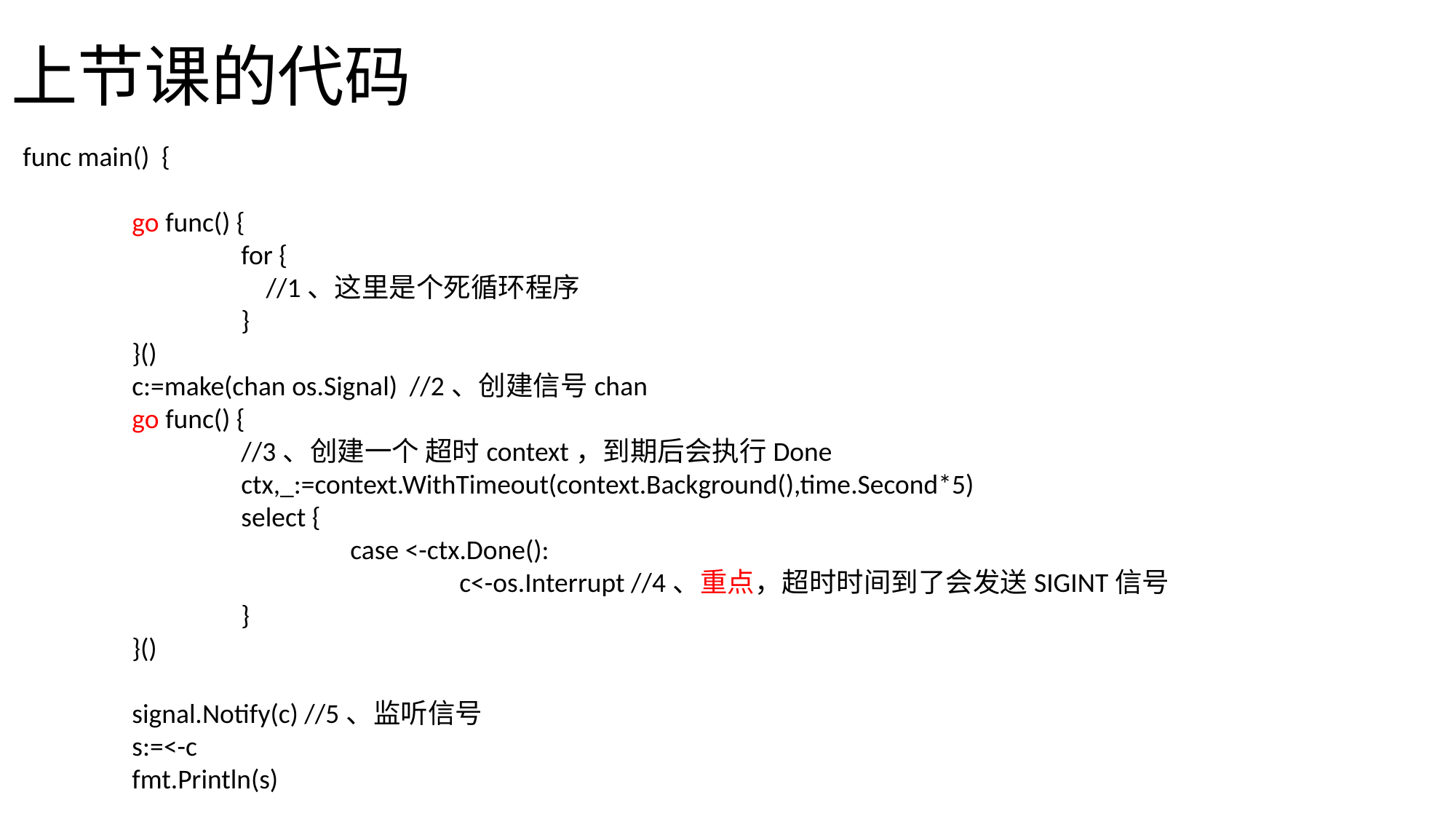

# 上节课的代码
func main()  {

	go func() {
		for {
		    //1、这里是个死循环程序
		}
	}()
	c:=make(chan os.Signal)  //2、创建信号chan
	go func() {
		//3、创建一个 超时context，到期后会执行Done
		ctx,_:=context.WithTimeout(context.Background(),time.Second*5)
		select {
			case <-ctx.Done():
				c<-os.Interrupt //4、重点，超时时间到了会发送SIGINT信号
		}
	}()

	signal.Notify(c) //5、监听信号
	s:=<-c
	fmt.Println(s)

}